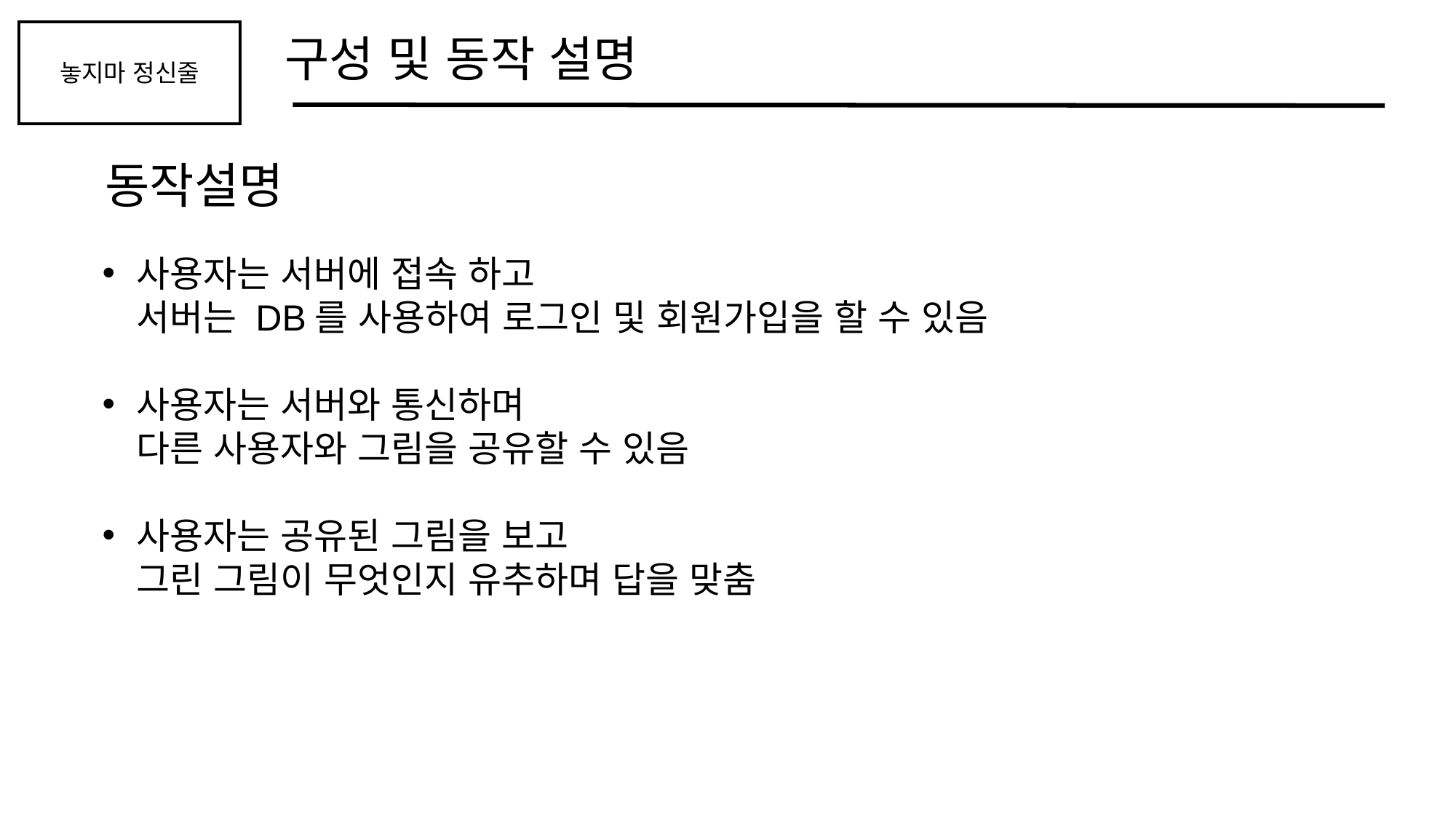

놓지마 정신줄
구성 및 동작 설명
동작설명
사용자는 서버에 접속 하고
서버는 DB를 사용하여 로그인 및 회원가입을 할 수 있음
사용자는 서버와 통신하며
다른 사용자와 그림을 공유할 수 있음
사용자는 공유된 그림을 보고
그린 그림이 무엇인지 유추하며 답을 맞춤